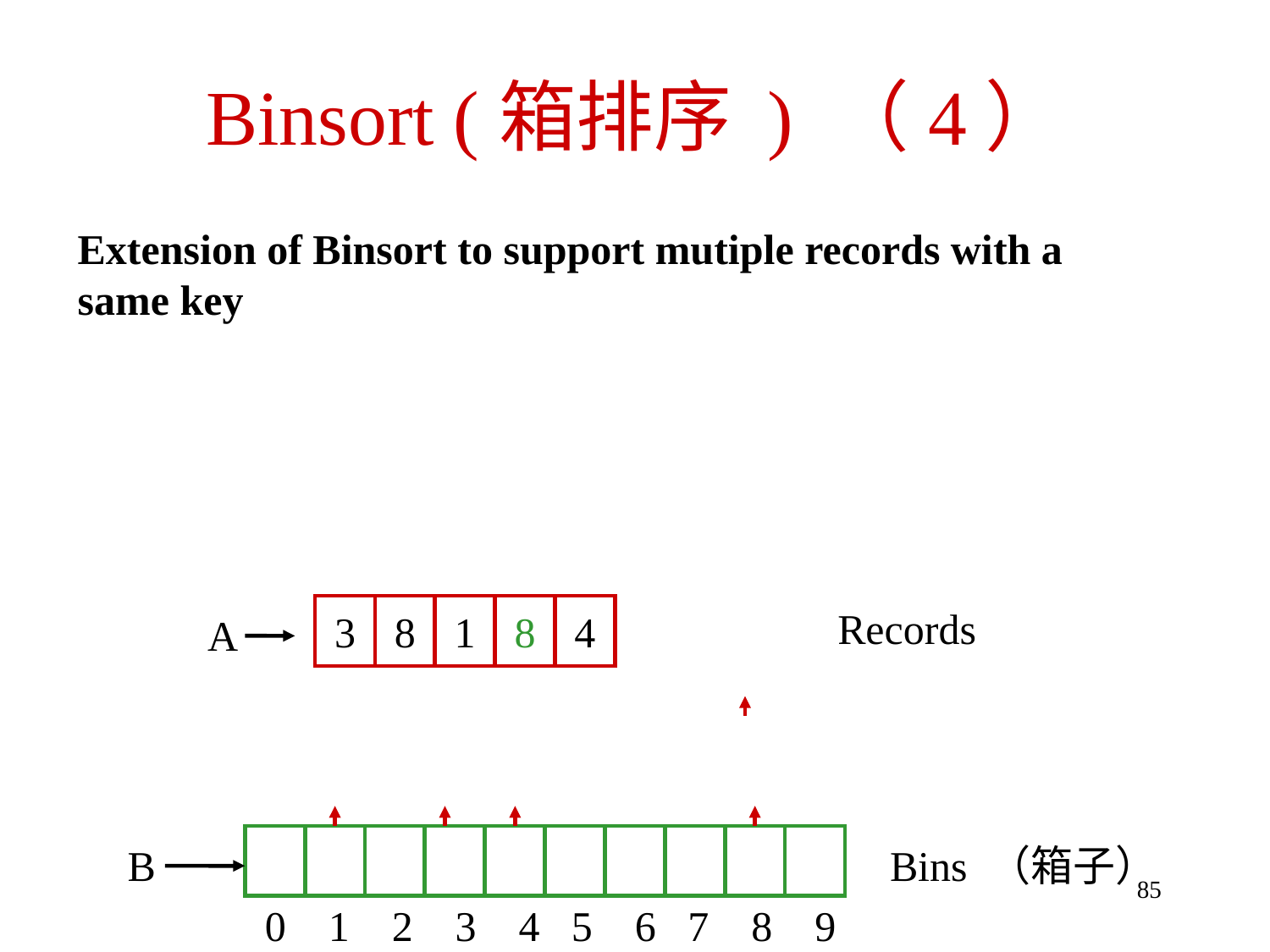

# Binsort (箱排序 ) （4）
Extension of Binsort to support mutiple records with a same key
3
8
1
8
4
Records
A

B
Bins （箱子）

85
0    1    2    3    4   5    6   7    8    9